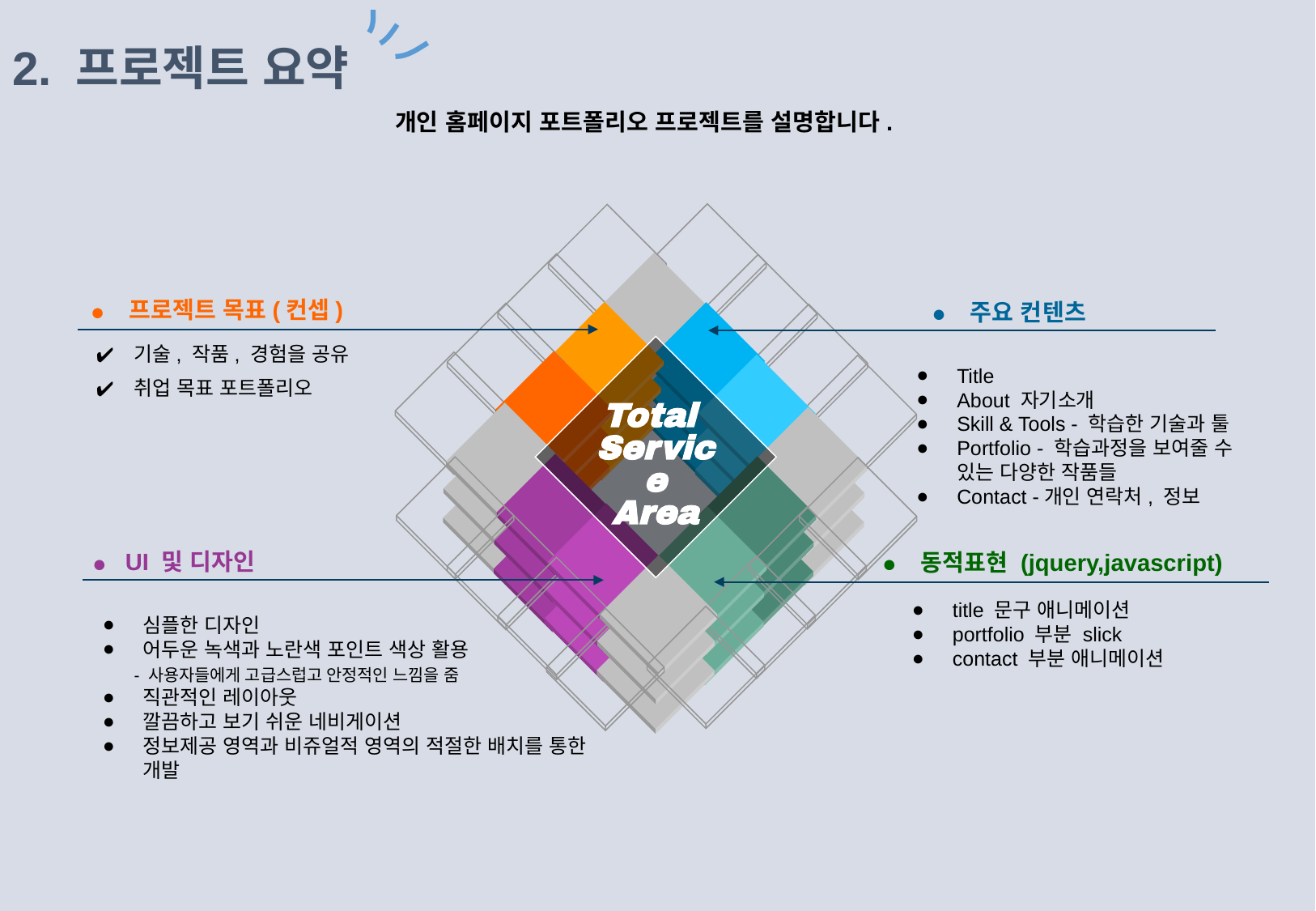

# 2. 프로젝트 요약

개인 홈페이지 포트폴리오 프로젝트를 설명합니다.

Total
Service
Area

 프로젝트 목표(컨셉)
 주요 컨텐츠
기술, 작품, 경험을 공유

취업 목표 포트폴리오
Title
About 자기소개
Skill & Tools - 학습한 기술과 툴
Portfolio - 학습과정을 보여줄 수 있는 다양한 작품들
Contact -개인 연락처, 정보
 UI 및 디자인
 동적표현 (jquery,javascript)
title 문구 애니메이션
portfolio 부분 slick
contact 부분 애니메이션
심플한 디자인
어두운 녹색과 노란색 포인트 색상 활용
          - 사용자들에게 고급스럽고 안정적인 느낌을 줌
직관적인 레이아웃
깔끔하고 보기 쉬운 네비게이션
정보제공 영역과 비쥬얼적 영역의 적절한 배치를 통한 개발